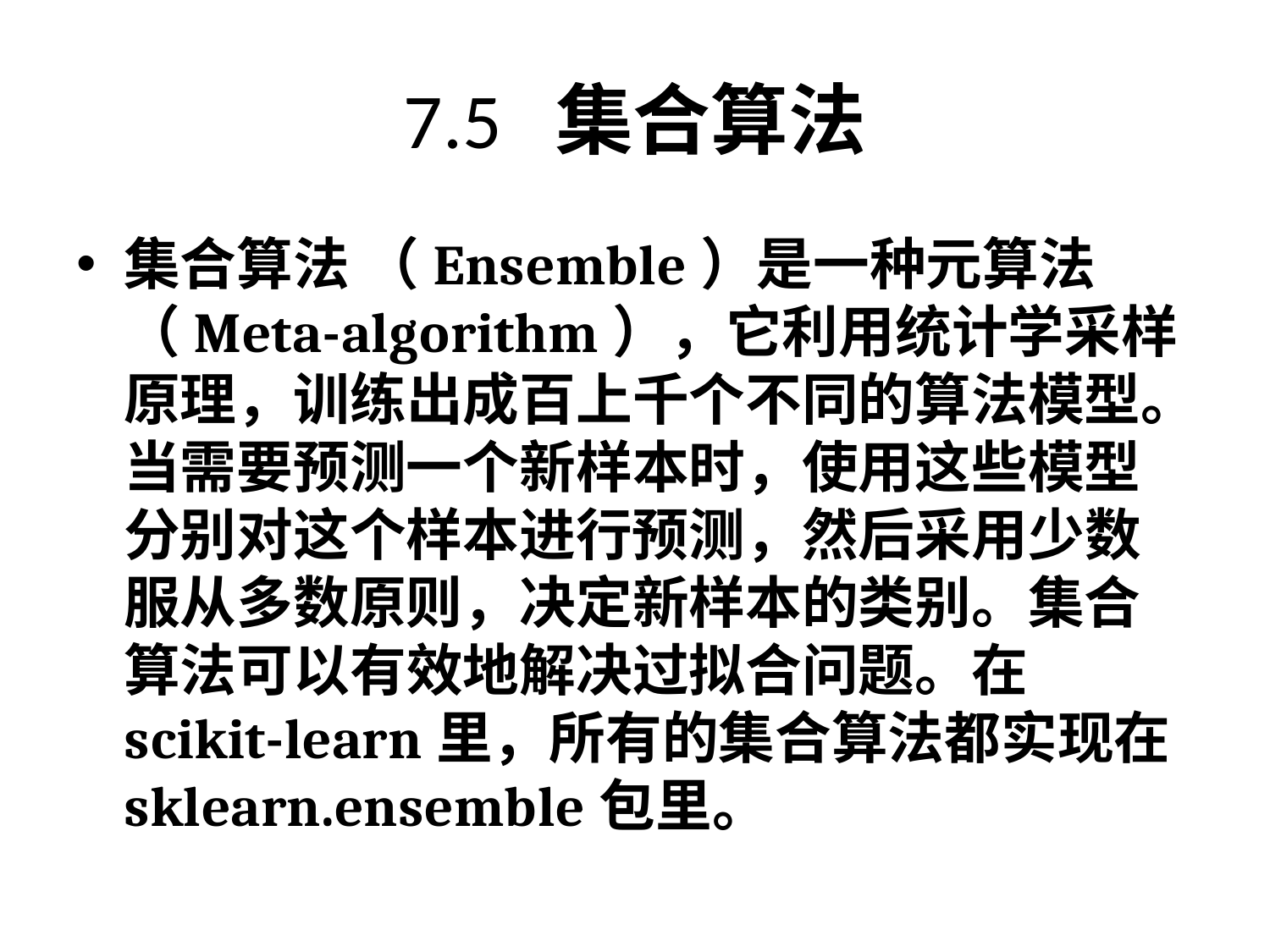

# 7.5  集合算法
集合算法 （Ensemble）是一种元算法 （Meta-algorithm），它利用统计学采样原理，训练出成百上千个不同的算法模型。当需要预测一个新样本时，使用这些模型分别对这个样本进行预测，然后采用少数服从多数原则，决定新样本的类别。集合算法可以有效地解决过拟合问题。在scikit-learn里，所有的集合算法都实现在sklearn.ensemble包里。